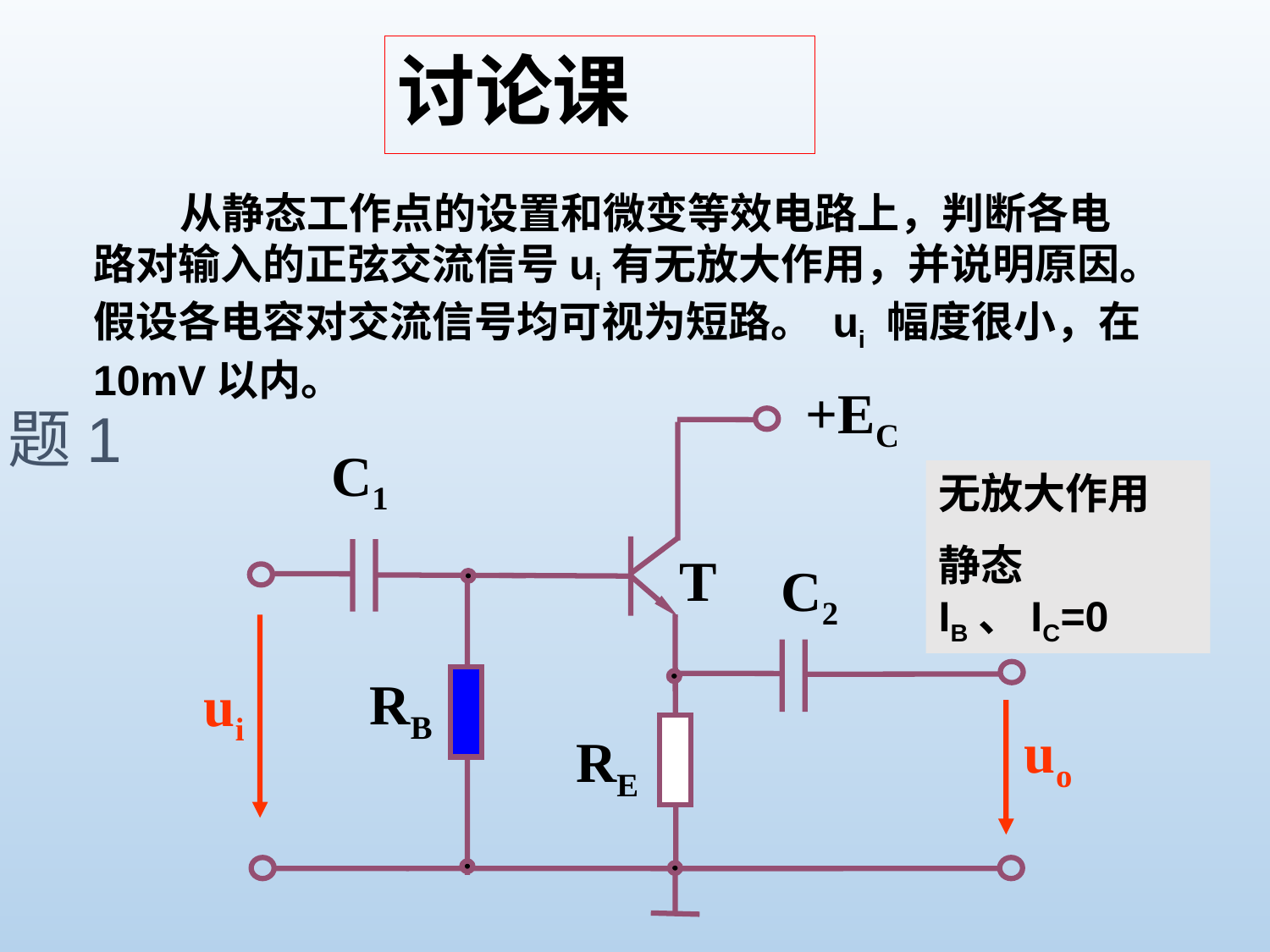

# 讨论课
        从静态工作点的设置和微变等效电路上，判断各电路对输入的正弦交流信号ui有无放大作用，并说明原因。假设各电容对交流信号均可视为短路。 ui 幅度很小，在10mV以内。
+EC

C1

T

C2

ui
RB

uo

RE

题1
无放大作用
静态IB、IC=0